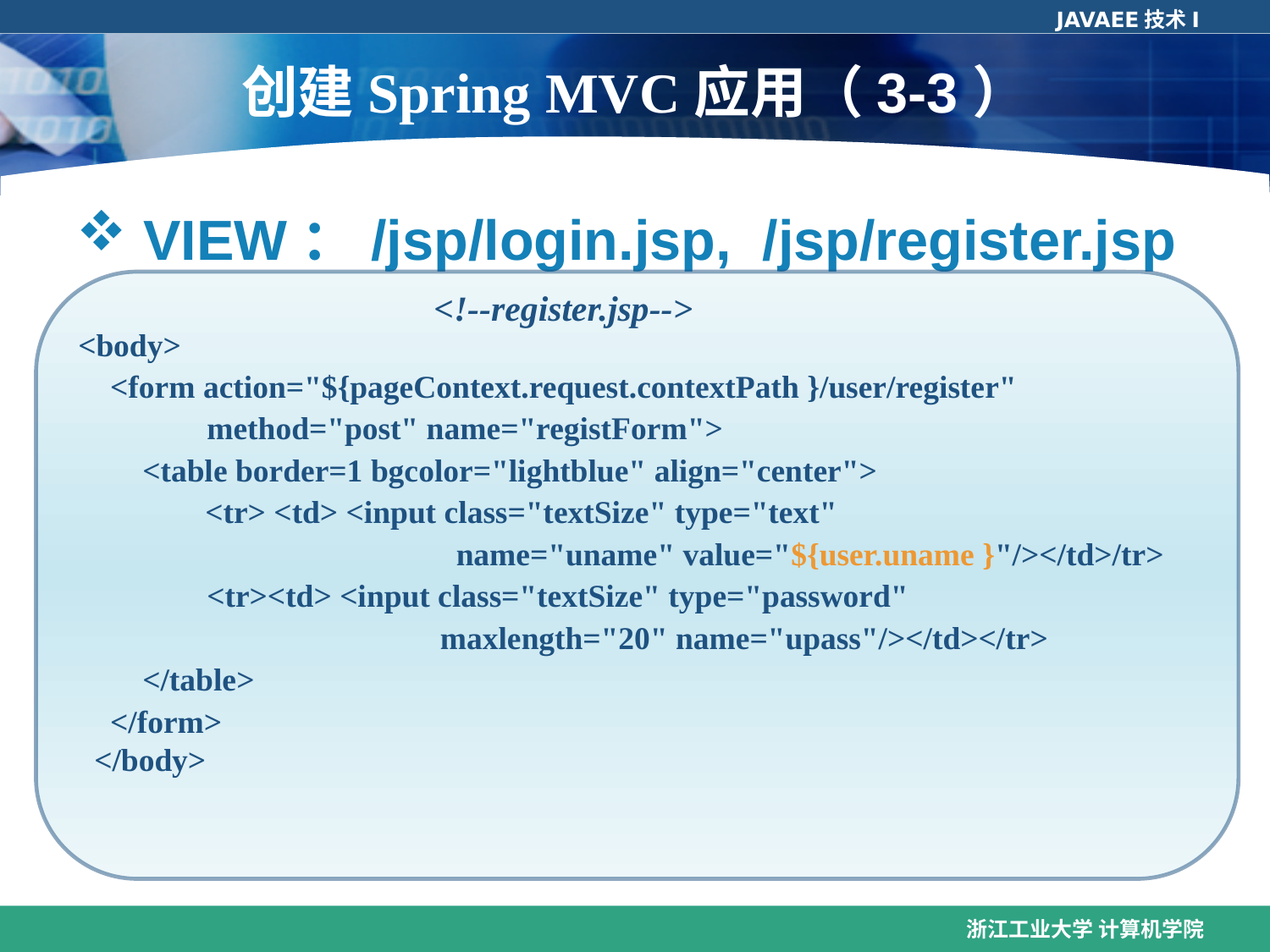

# 创建Spring MVC应用（3-3）
 VIEW：/jsp/login.jsp,  /jsp/register.jsp

                                        <!--register.jsp-->
<body>
    <form action="${pageContext.request.contextPath }/user/register"
                method="post" name="registForm">
        <table border=1 bgcolor="lightblue" align="center">
	<tr> <td> <input class="textSize" type="text"
                                               name="uname" value="${user.uname }"/></td>/tr>
                <tr><td> <input class="textSize" type="password"
                                             maxlength="20" name="upass"/></td></tr>
        </table>
    </form>
  </body>